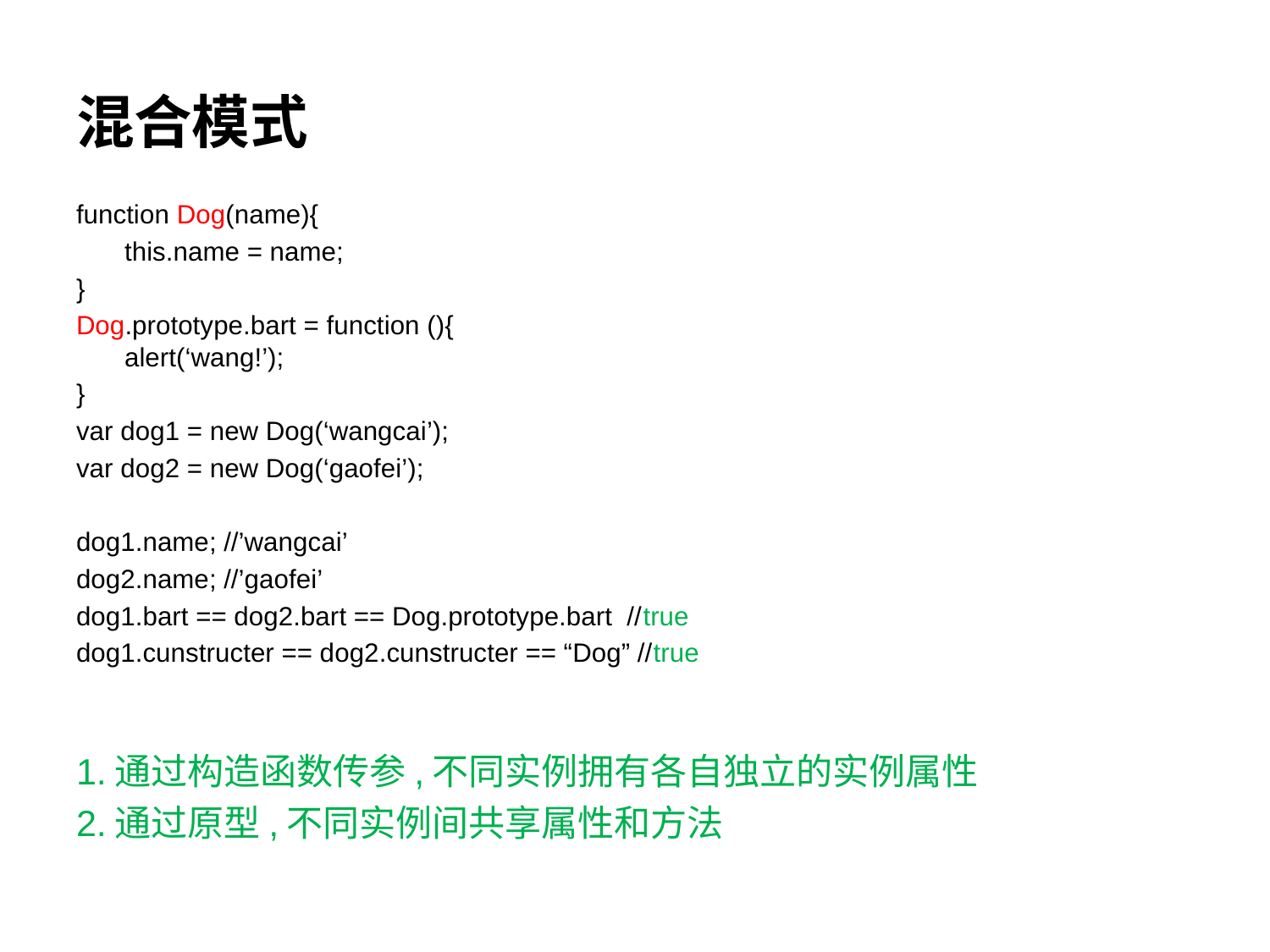

混合模式

function Dog(name){
	this.name = name;
}
Dog.prototype.bart = function (){
	alert(‘wang!’);
}
var dog1 = new Dog(‘wangcai’);
var dog2 = new Dog(‘gaofei’);

dog1.name; //’wangcai’
dog2.name; //’gaofei’
dog1.bart == dog2.bart == Dog.prototype.bart  //true
dog1.cunstructer == dog2.cunstructer == “Dog” //true

1.通过构造函数传参,不同实例拥有各自独立的实例属性
2.通过原型,不同实例间共享属性和方法